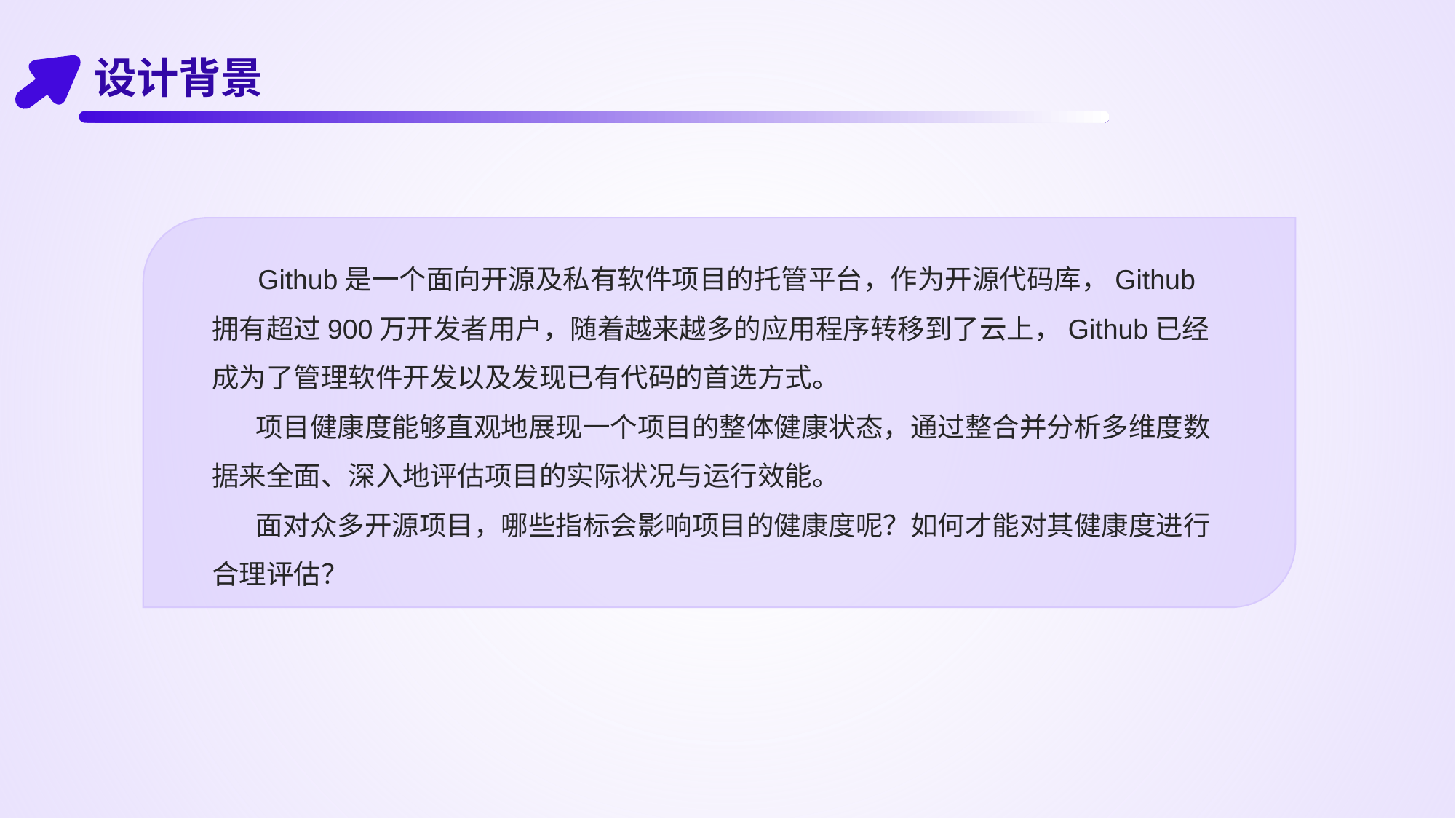

设计背景

      Github是一个面向开源及私有软件项目的托管平台，作为开源代码库，Github拥有超过900万开发者用户，随着越来越多的应用程序转移到了云上，Github已经成为了管理软件开发以及发现已有代码的首选方式。
      项目健康度能够直观地展现一个项目的整体健康状态，通过整合并分析多维度数据来全面、深入地评估项目的实际状况与运行效能。
      面对众多开源项目，哪些指标会影响项目的健康度呢？如何才能对其健康度进行合理评估？